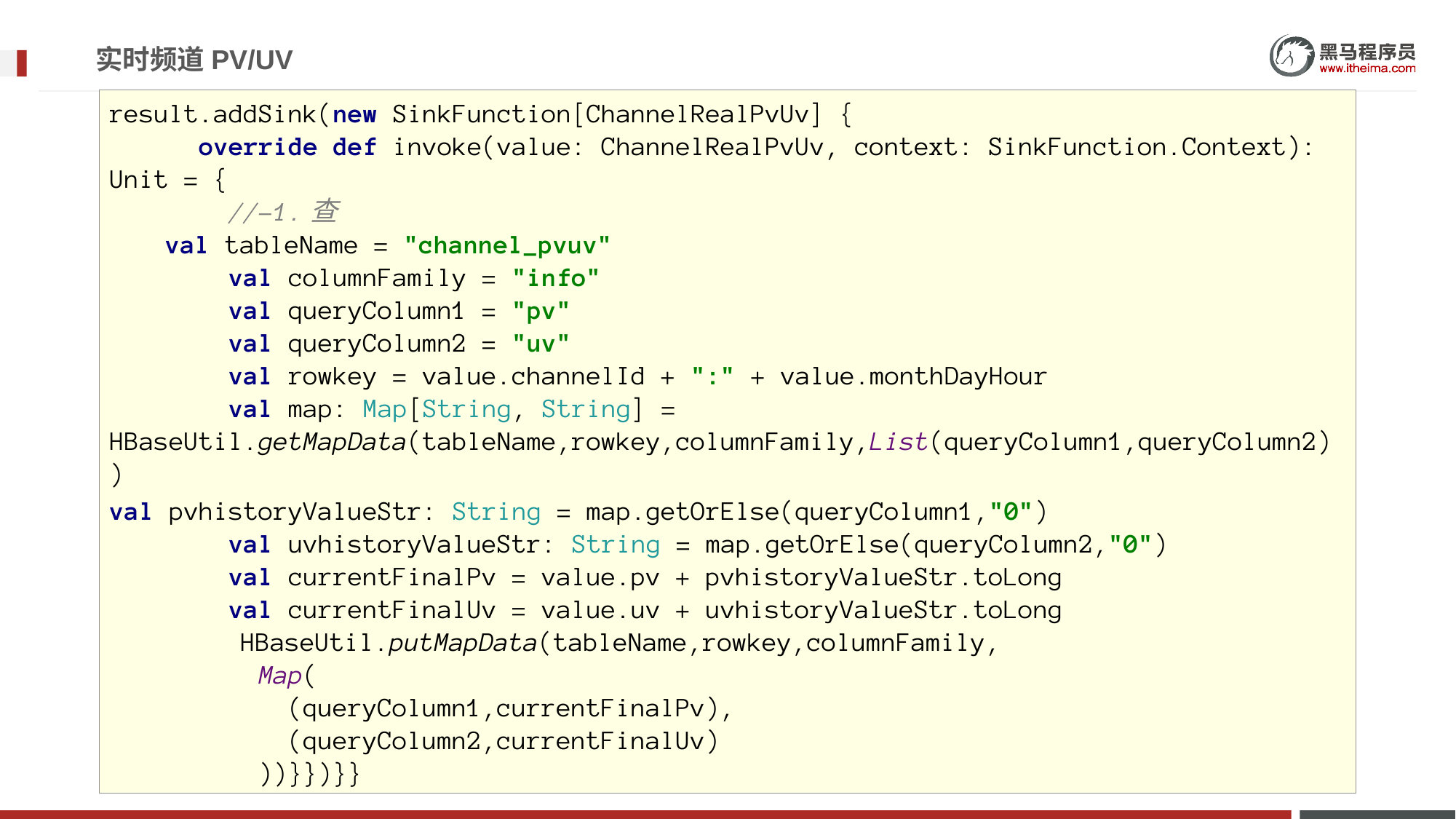

# 实时频道PV/UV
result.addSink(new SinkFunction[ChannelRealPvUv] {
      override def invoke(value: ChannelRealPvUv, context: SinkFunction.Context): Unit = {
        //-1.查
        val tableName = "channel_pvuv"
        val columnFamily = "info"
        val queryColumn1 = "pv"
        val queryColumn2 = "uv"
        val rowkey = value.channelId + ":" + value.monthDayHour
        val map: Map[String, String] = HBaseUtil.getMapData(tableName,rowkey,columnFamily,List(queryColumn1,queryColumn2))
val pvhistoryValueStr: String = map.getOrElse(queryColumn1,"0")
        val uvhistoryValueStr: String = map.getOrElse(queryColumn2,"0")
        val currentFinalPv = value.pv + pvhistoryValueStr.toLong
        val currentFinalUv = value.uv + uvhistoryValueStr.toLong
        HBaseUtil.putMapData(tableName,rowkey,columnFamily,
          Map(
            (queryColumn1,currentFinalPv),
            (queryColumn2,currentFinalUv)
          ))}})}}